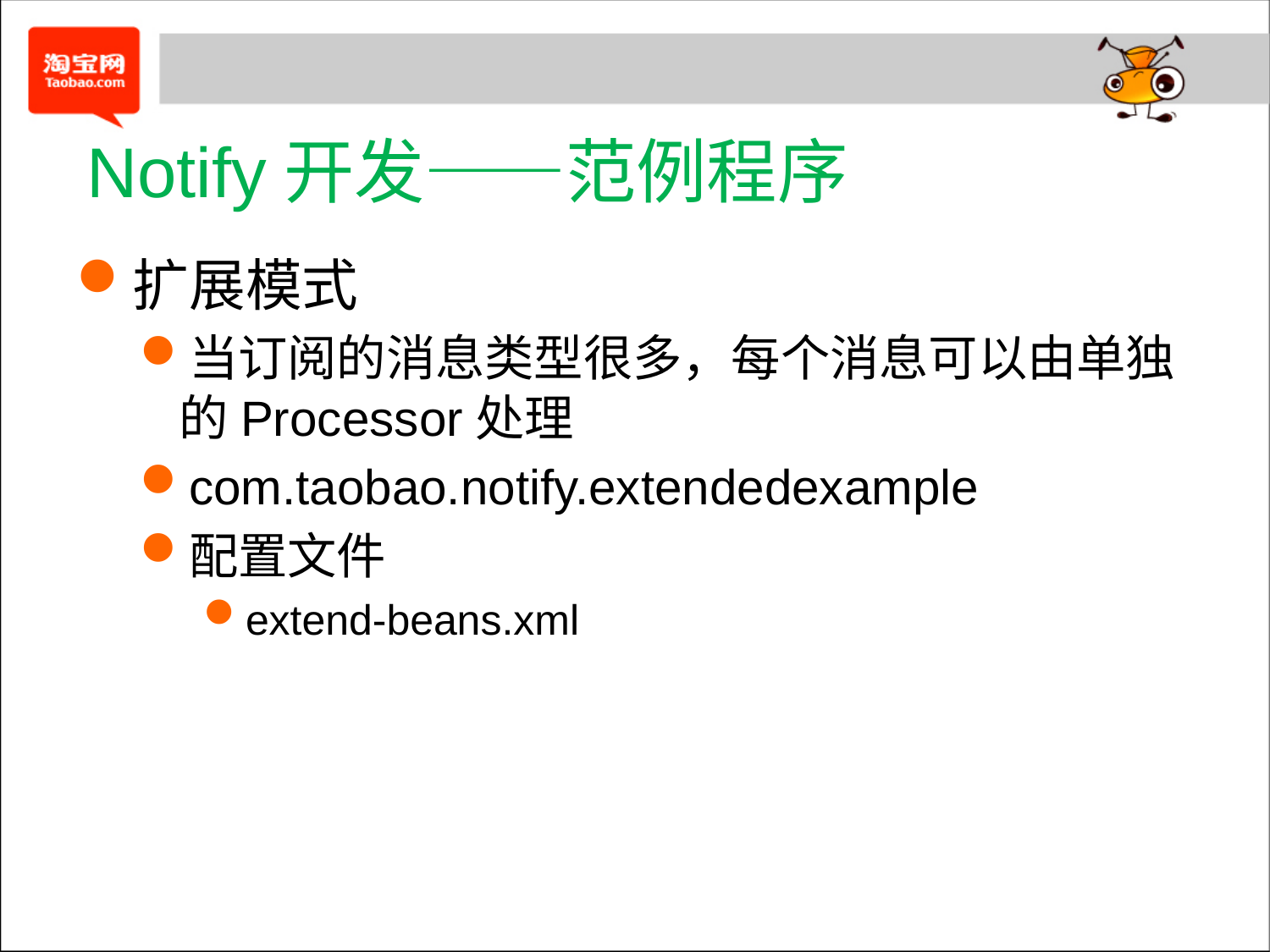

# Notify开发——范例程序
扩展模式
当订阅的消息类型很多，每个消息可以由单独的Processor处理
com.taobao.notify.extendedexample
配置文件
extend-beans.xml